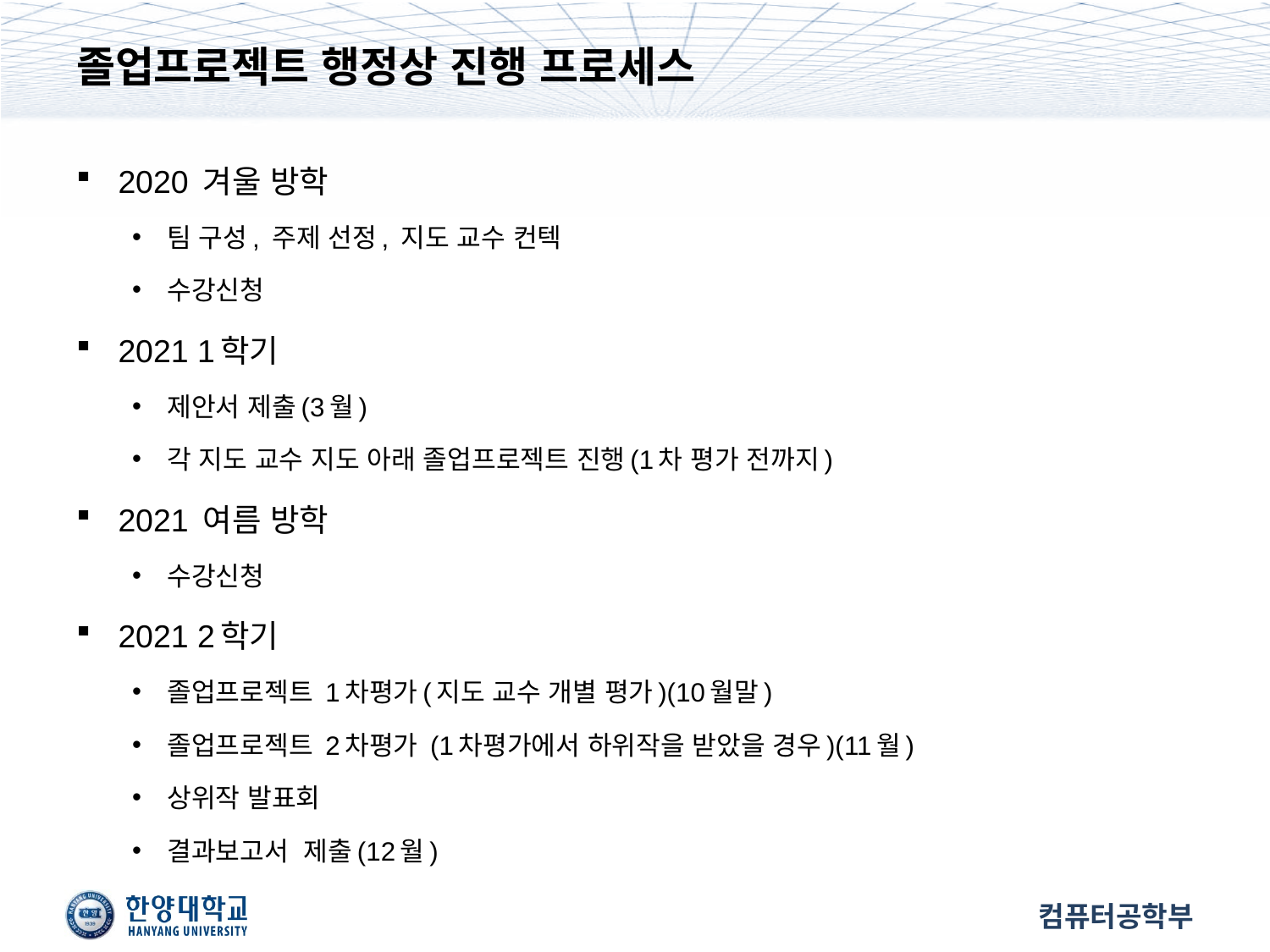

# 졸업프로젝트 행정상 진행 프로세스
2020 겨울 방학
팀 구성, 주제 선정, 지도 교수 컨텍
수강신청
2021 1학기
제안서 제출(3월)
각 지도 교수 지도 아래 졸업프로젝트 진행(1차 평가 전까지)
2021 여름 방학
수강신청
2021 2학기
졸업프로젝트 1차평가(지도 교수 개별 평가)(10월말)
졸업프로젝트 2차평가 (1차평가에서 하위작을 받았을 경우)(11월)
상위작 발표회
결과보고서  제출(12월)